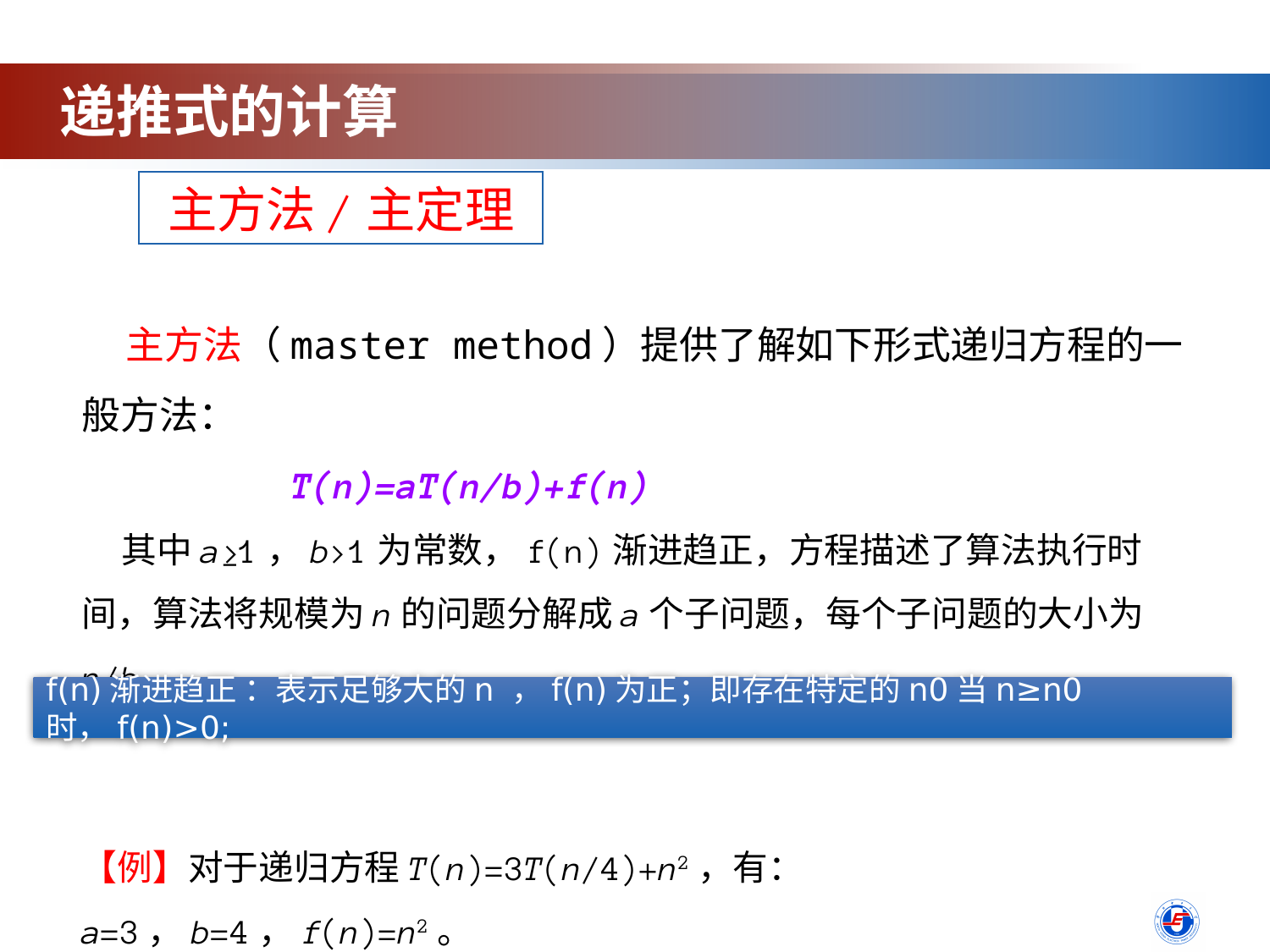

递推式的计算
主方法/主定理
    主方法（master method）提供了解如下形式递归方程的一般方法：
         T(n)=aT(n/b)+f(n)
    其中a≥1，b>1为常数，f(n)渐进趋正，方程描述了算法执行时间，算法将规模为n的问题分解成a个子问题，每个子问题的大小为n/b。

【例】对于递归方程T(n)=3T(n/4)+n2，有：a=3，b=4，f(n)=n2。
f(n)渐进趋正 ：表示足够大的n ，f(n)为正；即存在特定的n0当n≥n0 时，f(n)>0;